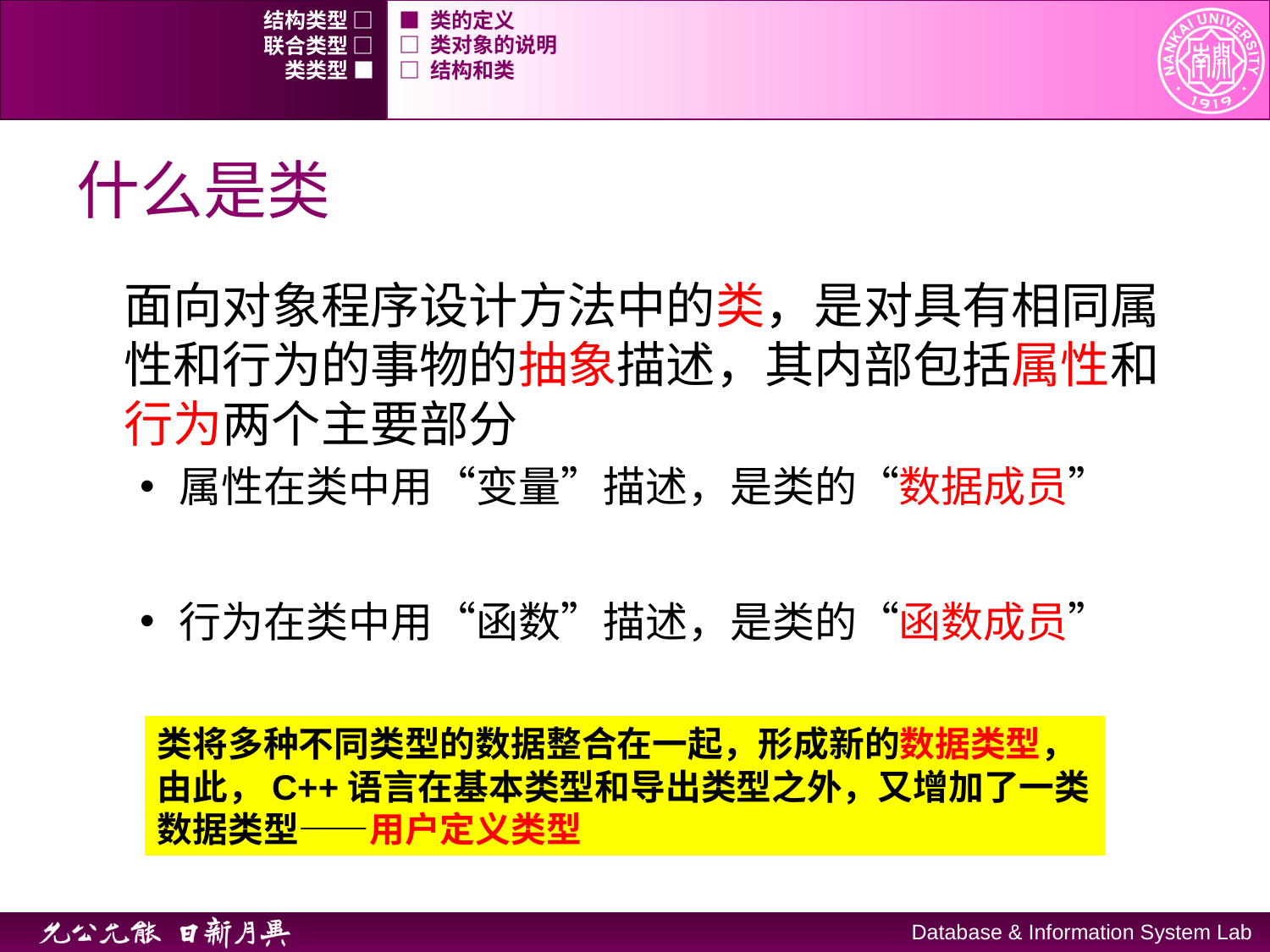

结构类型 □
■ 类的定义
联合类型 □
□ 类对象的说明
类类型 ■
□ 结构和类

# 什么是类
面向对象程序设计方法中的类，是对具有相同属性和行为的事物的抽象描述，其内部包括属性和行为两个主要部分
属性在类中用“变量”描述，是类的“数据成员”

行为在类中用“函数”描述，是类的“函数成员”
类将多种不同类型的数据整合在一起，形成新的数据类型，由此，C++语言在基本类型和导出类型之外，又增加了一类数据类型——用户定义类型